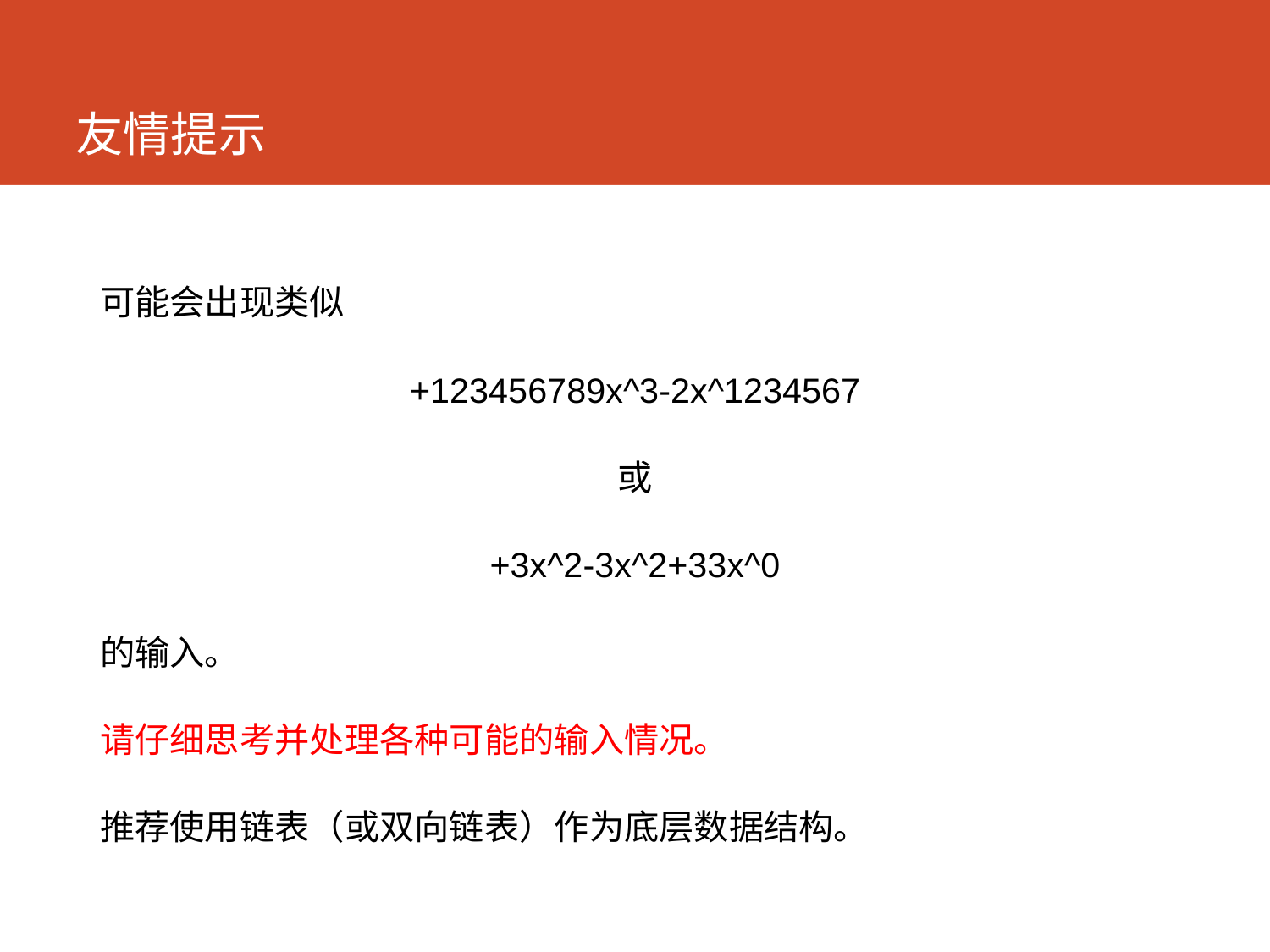

# 友情提示
可能会出现类似
+123456789x^3-2x^1234567
或
+3x^2-3x^2+33x^0
的输入。
请仔细思考并处理各种可能的输入情况。
推荐使用链表（或双向链表）作为底层数据结构。